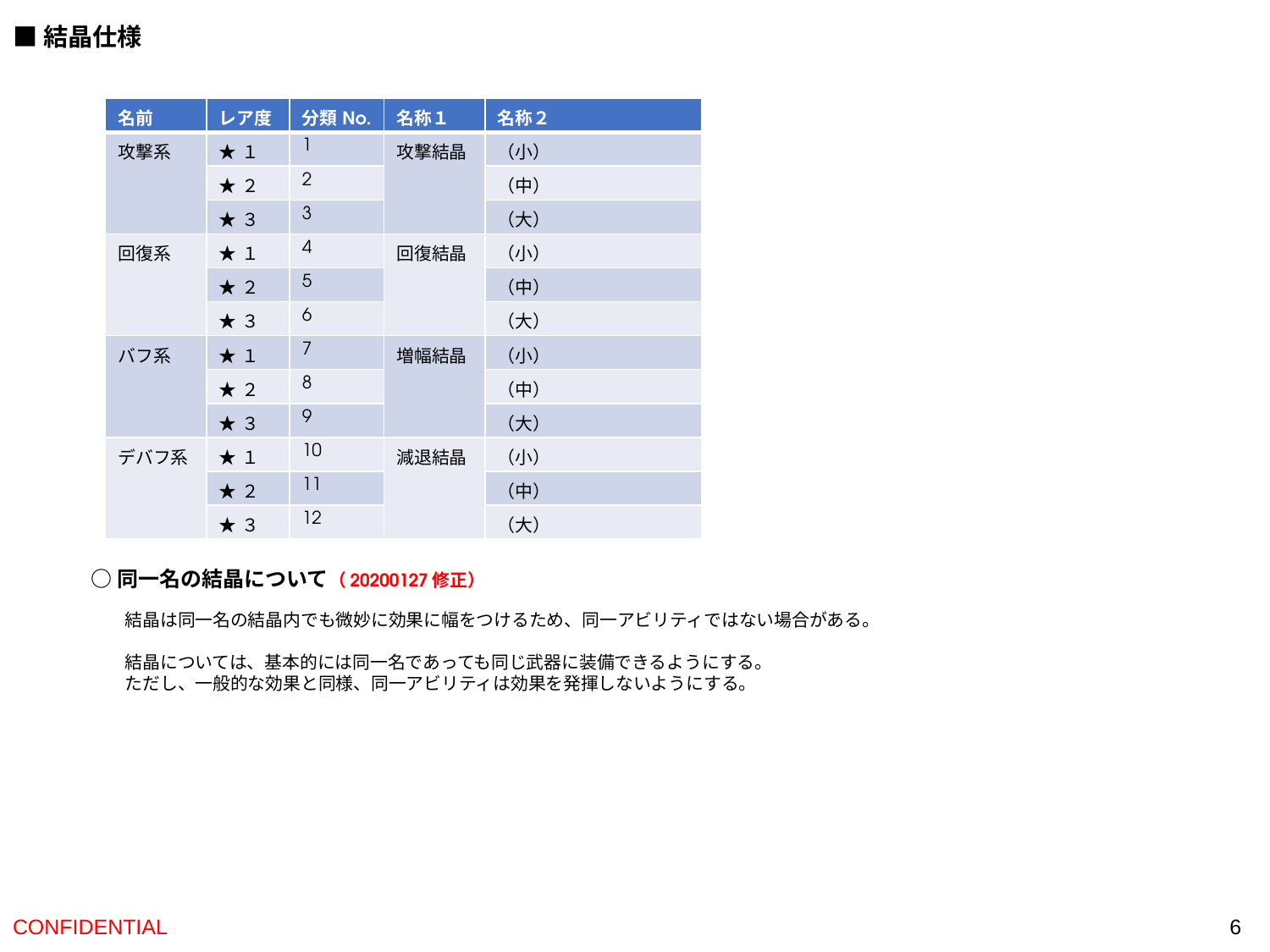

■結晶仕様
| 名前 | レア度 | 分類No. | 名称１ | 名称２ |
| --- | --- | --- | --- | --- |
| 攻撃系 | ★１ | 1 | 攻撃結晶 | （小） |
|  | ★２ | 2 |  | （中） |
|  | ★３ | 3 |  | （大） |
| 回復系 | ★１ | 4 | 回復結晶 | （小） |
|  | ★２ | 5 |  | （中） |
|  | ★３ | 6 |  | （大） |
| バフ系 | ★１ | 7 | 増幅結晶 | （小） |
|  | ★２ | 8 |  | （中） |
|  | ★３ | 9 |  | （大） |
| デバフ系 | ★１ | 10 | 減退結晶 | （小） |
|  | ★２ | 11 |  | （中） |
|  | ★３ | 12 |  | （大） |
○同一名の結晶について（20200127修正）
結晶は同一名の結晶内でも微妙に効果に幅をつけるため、同一アビリティではない場合がある。

結晶については、基本的には同一名であっても同じ武器に装備できるようにする。
ただし、一般的な効果と同様、同一アビリティは効果を発揮しないようにする。
6
CONFIDENTIAL